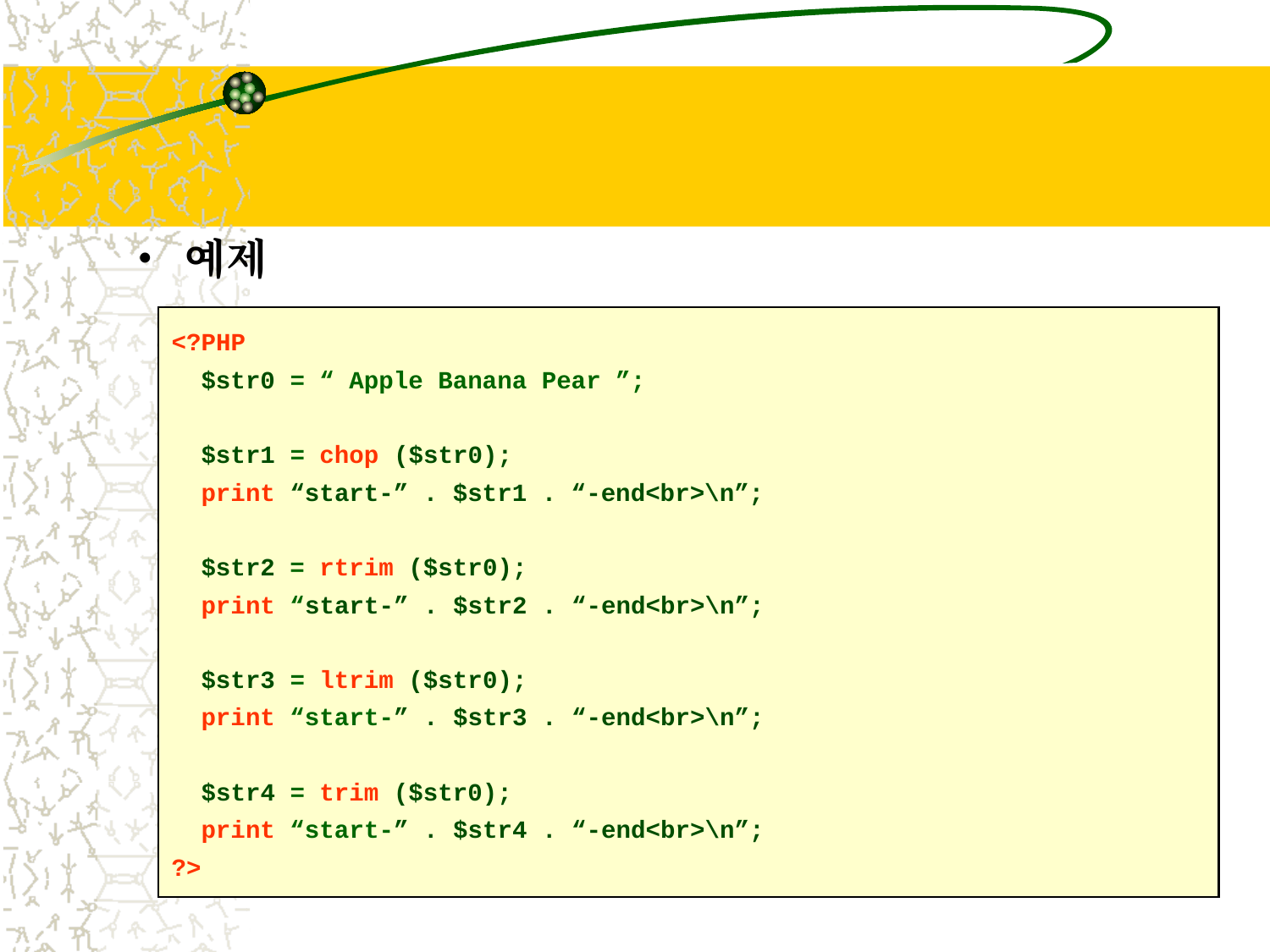

#
예제
<?PHP
  $str0 = “ Apple Banana Pear ”;

  $str1 = chop ($str0);
  print “start-” . $str1 . “-end<br>\n”;

  $str2 = rtrim ($str0);
  print “start-” . $str2 . “-end<br>\n”;

  $str3 = ltrim ($str0);
  print “start-” . $str3 . “-end<br>\n”;

  $str4 = trim ($str0);
  print “start-” . $str4 . “-end<br>\n”;
?>